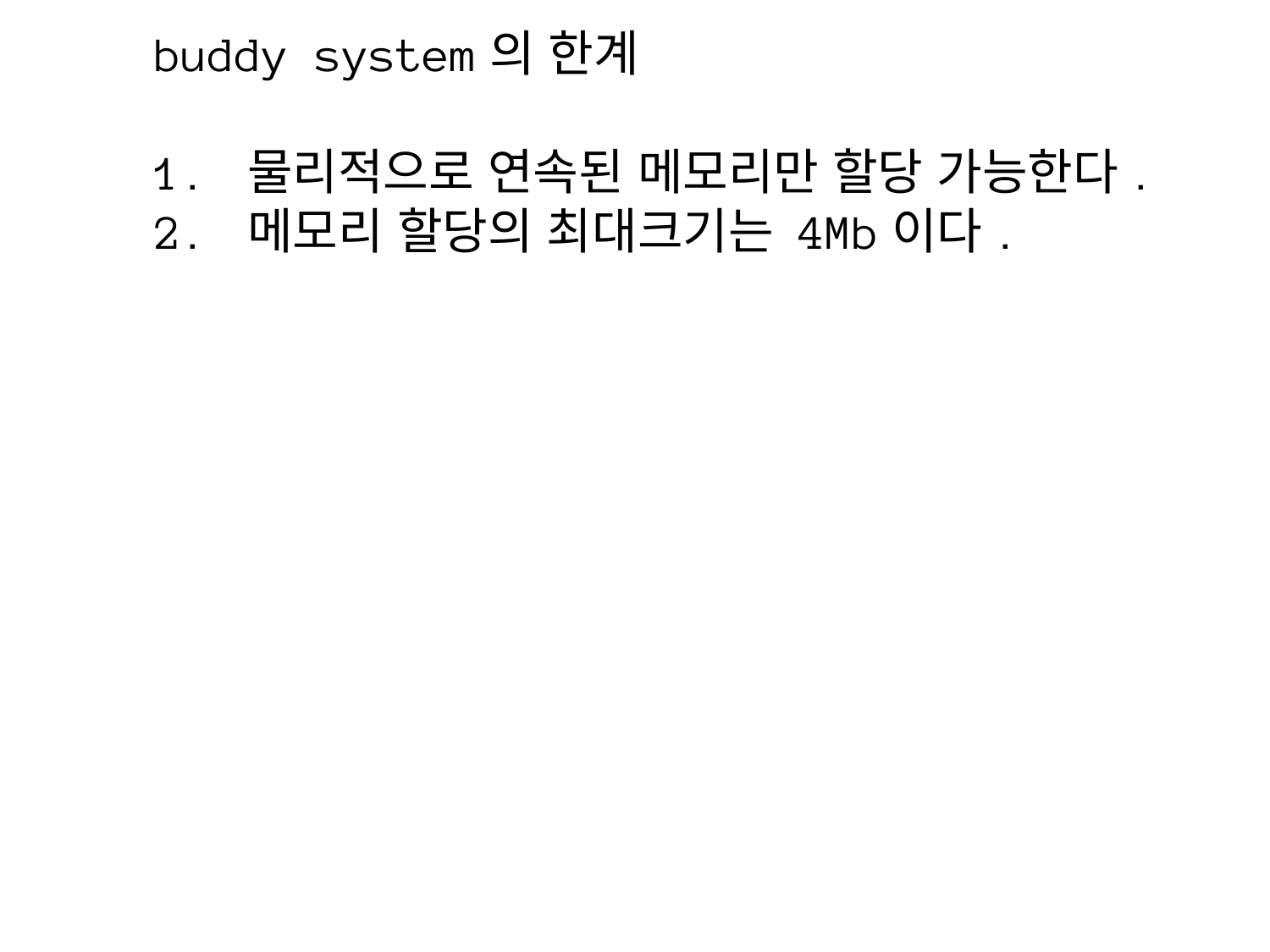

buddy system의 한계

1. 물리적으로 연속된 메모리만 할당 가능한다.
2. 메모리 할당의 최대크기는 4Mb이다.